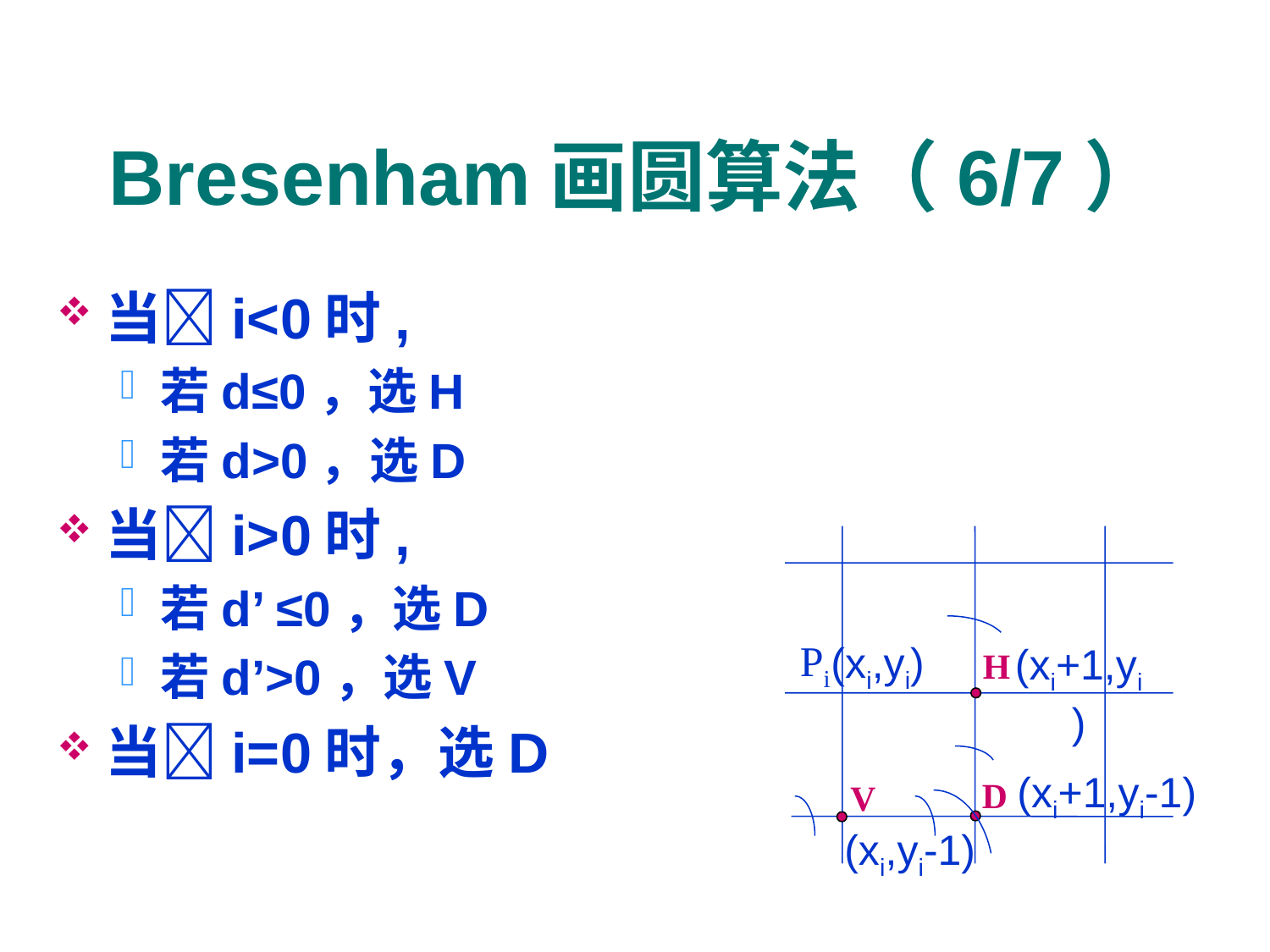

# Bresenham画圆算法（6/7）
当Δi<0时,
若d≤0，选H
若d>0，选D
当Δi>0时,
若d’ ≤0，选D
若d’>0，选V
当Δi=0时，选D

Pi

(xi,yi)

(xi+1,yi)

H

(xi+1,yi-1)

D
V

(xi,yi-1)